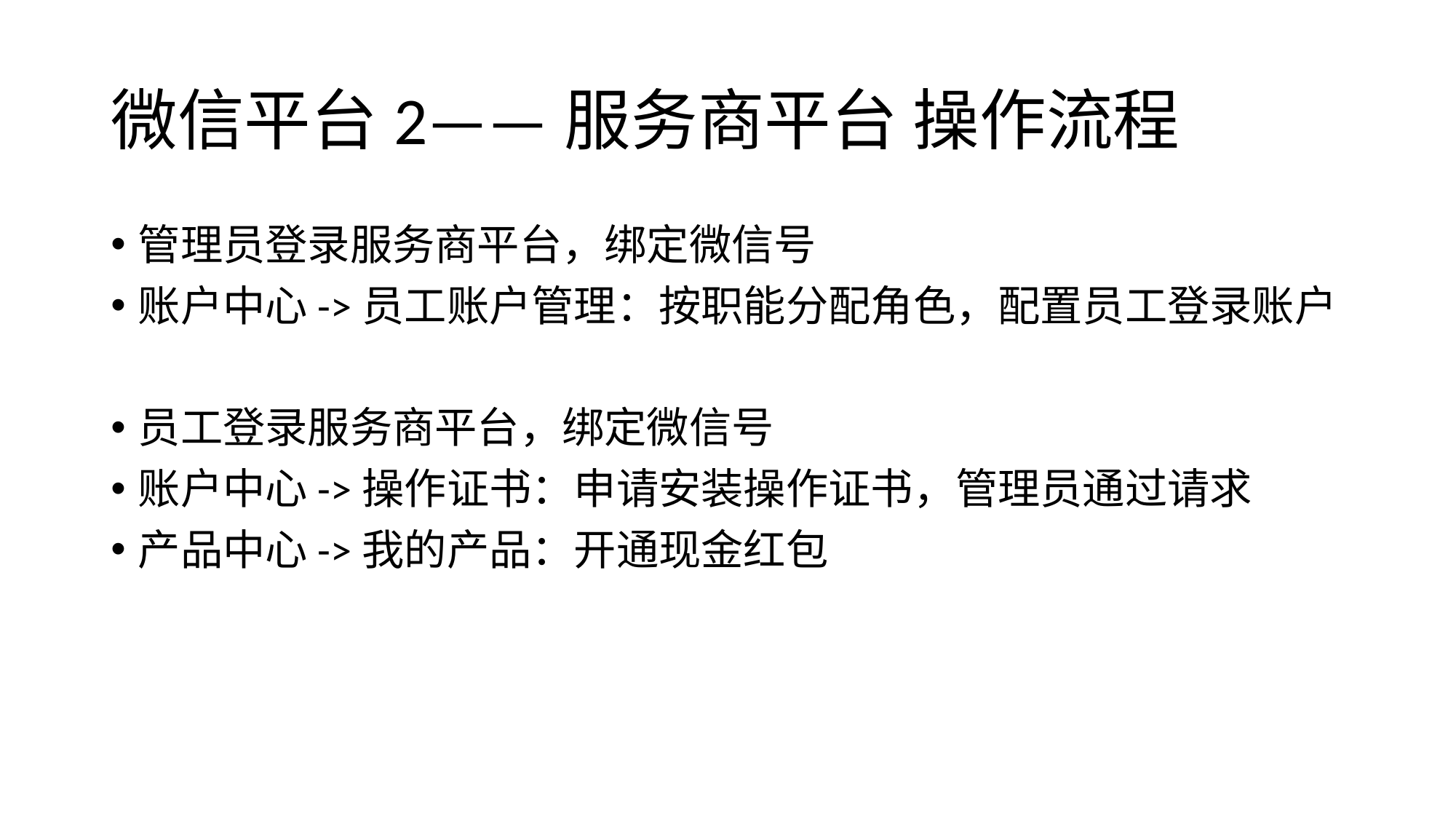

# 微信平台2——服务商平台 操作流程
管理员登录服务商平台，绑定微信号
账户中心->员工账户管理：按职能分配角色，配置员工登录账户

员工登录服务商平台，绑定微信号
账户中心->操作证书：申请安装操作证书，管理员通过请求
产品中心->我的产品：开通现金红包